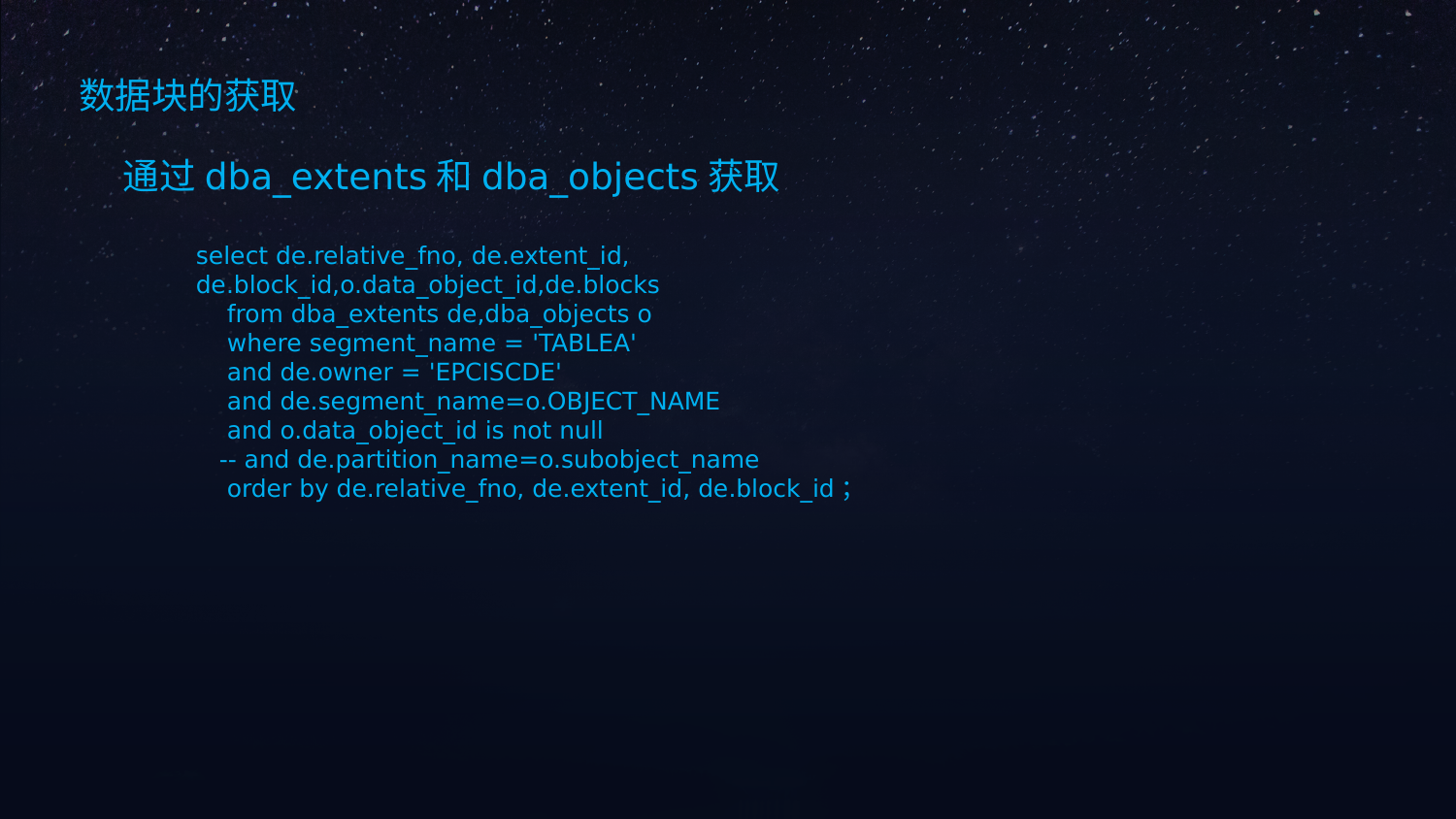

数据块的获取
通过dba_extents和dba_objects获取

select de.relative_fno, de.extent_id,     de.block_id,o.data_object_id,de.blocks
    from dba_extents de,dba_objects o
    where segment_name = 'TABLEA'
    and de.owner = 'EPCISCDE'
    and de.segment_name=o.OBJECT_NAME
    and o.data_object_id is not null
   -- and de.partition_name=o.subobject_name
    order by de.relative_fno, de.extent_id, de.block_id；